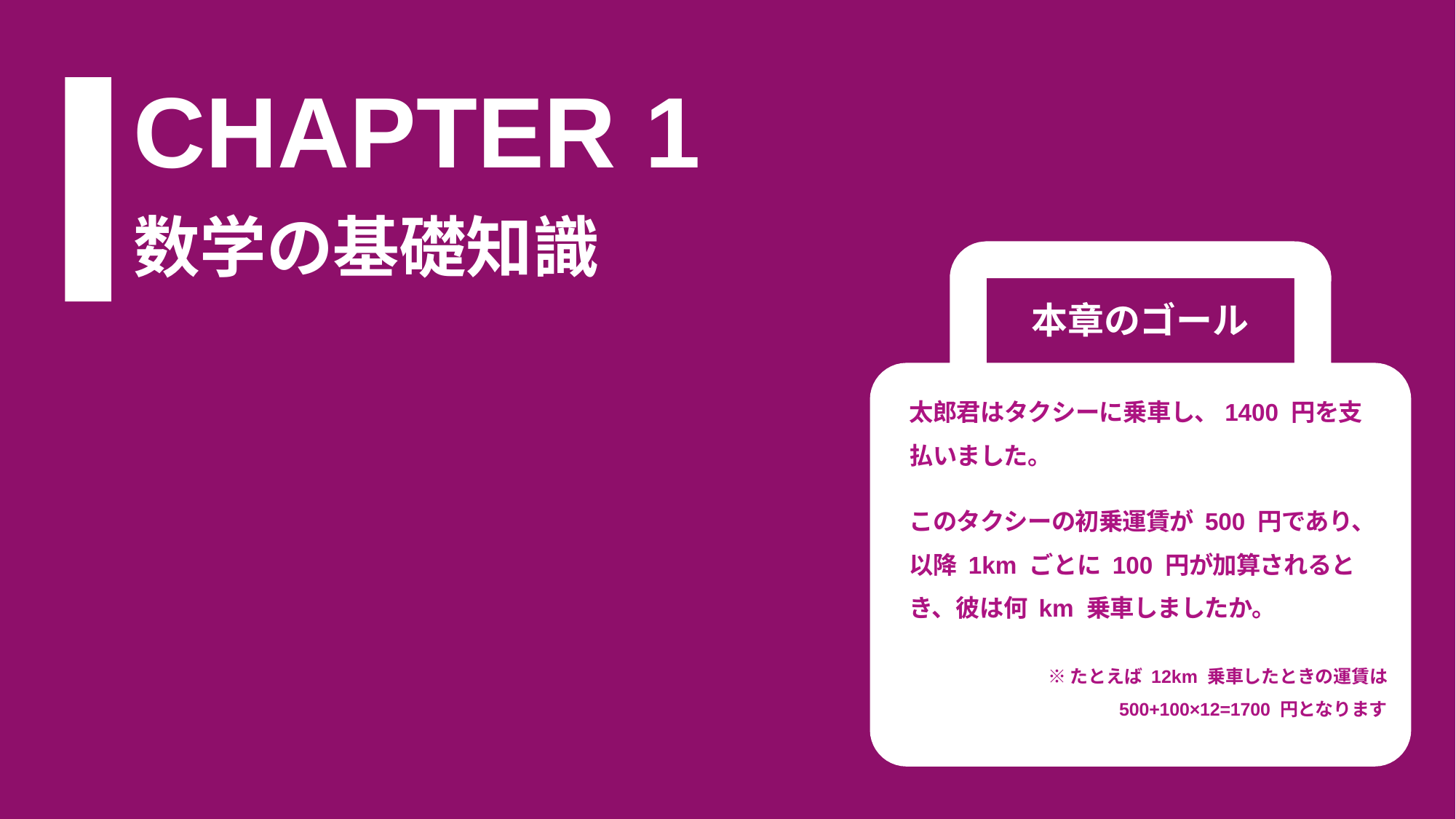

# CHAPTER 1
数学の基礎知識

本章のゴール
太郎君はタクシーに乗車し、1400 円を支払いました。
このタクシーの初乗運賃が 500 円であり、以降 1km ごとに 100 円が加算されると き、彼は何 km 乗車しましたか。

※たとえば 12km 乗車したときの運賃は
500+100×12=1700 円となります